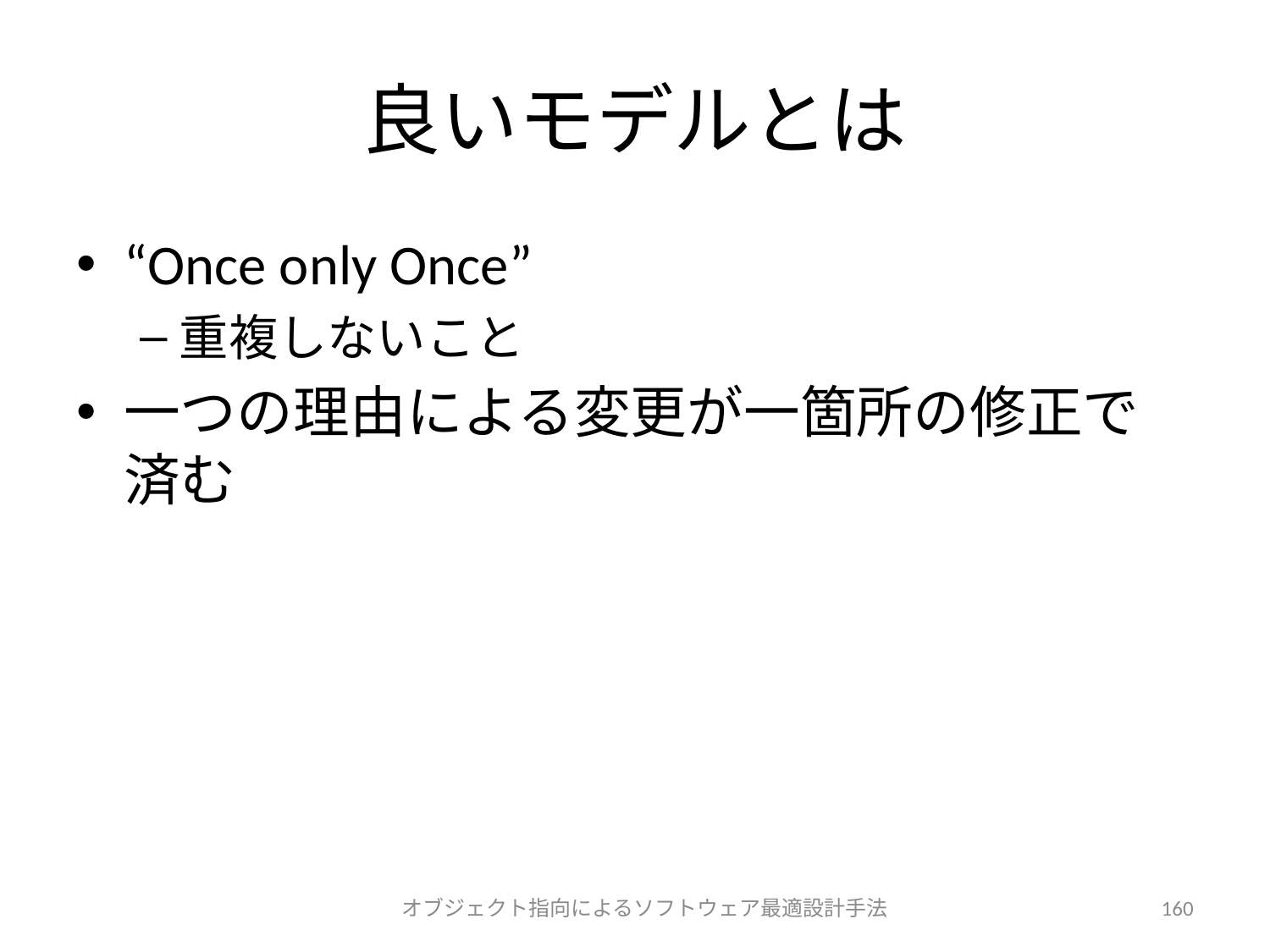

# 良いモデルとは
“Once only Once”
重複しないこと
一つの理由による変更が一箇所の修正で済む
オブジェクト指向によるソフトウェア最適設計手法
160